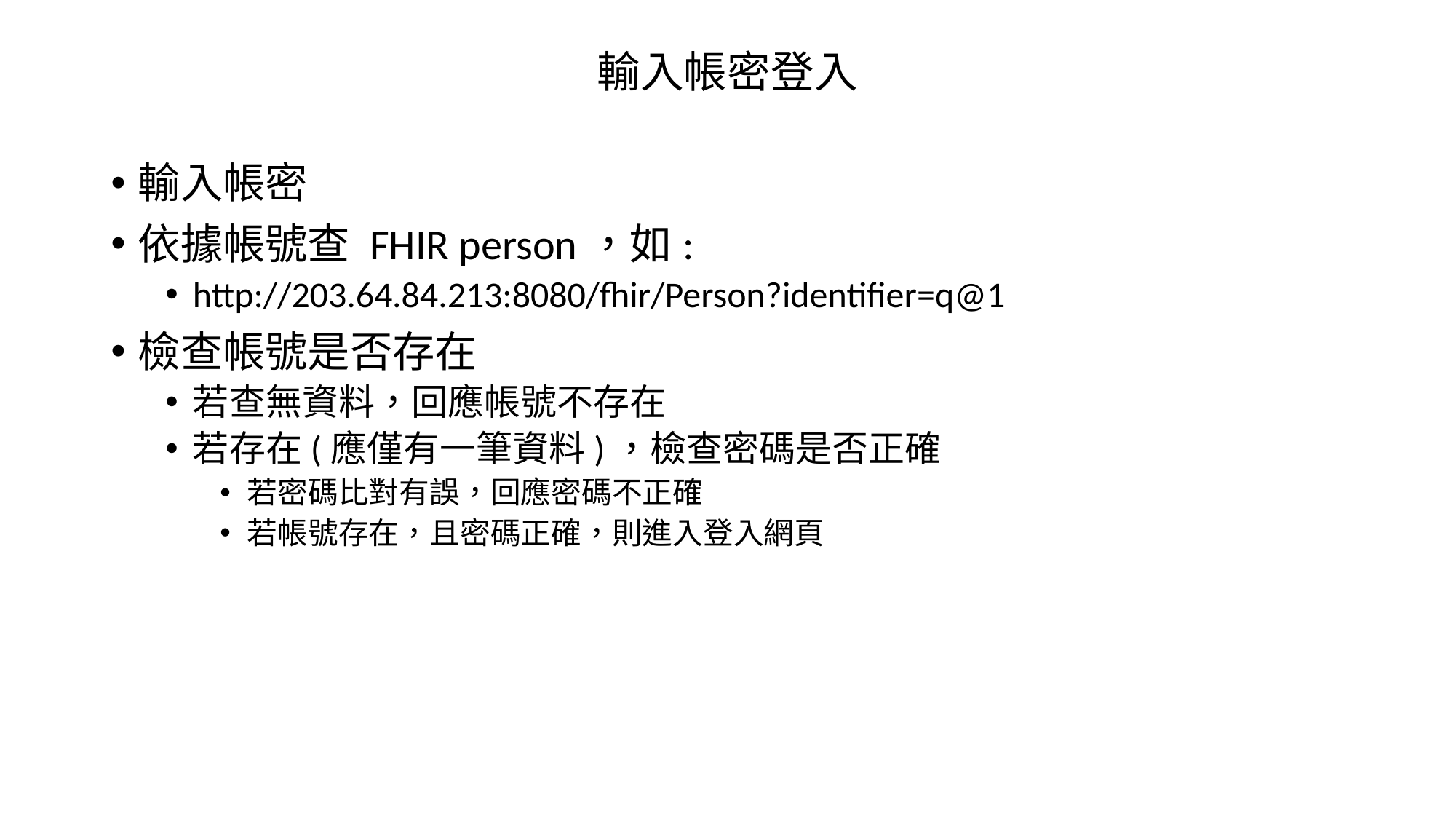

# 輸入帳密登入
輸入帳密
依據帳號查 FHIR person，如:
http://203.64.84.213:8080/fhir/Person?identifier=q@1
檢查帳號是否存在
若查無資料，回應帳號不存在
若存在(應僅有一筆資料)，檢查密碼是否正確
若密碼比對有誤，回應密碼不正確
若帳號存在，且密碼正確，則進入登入網頁